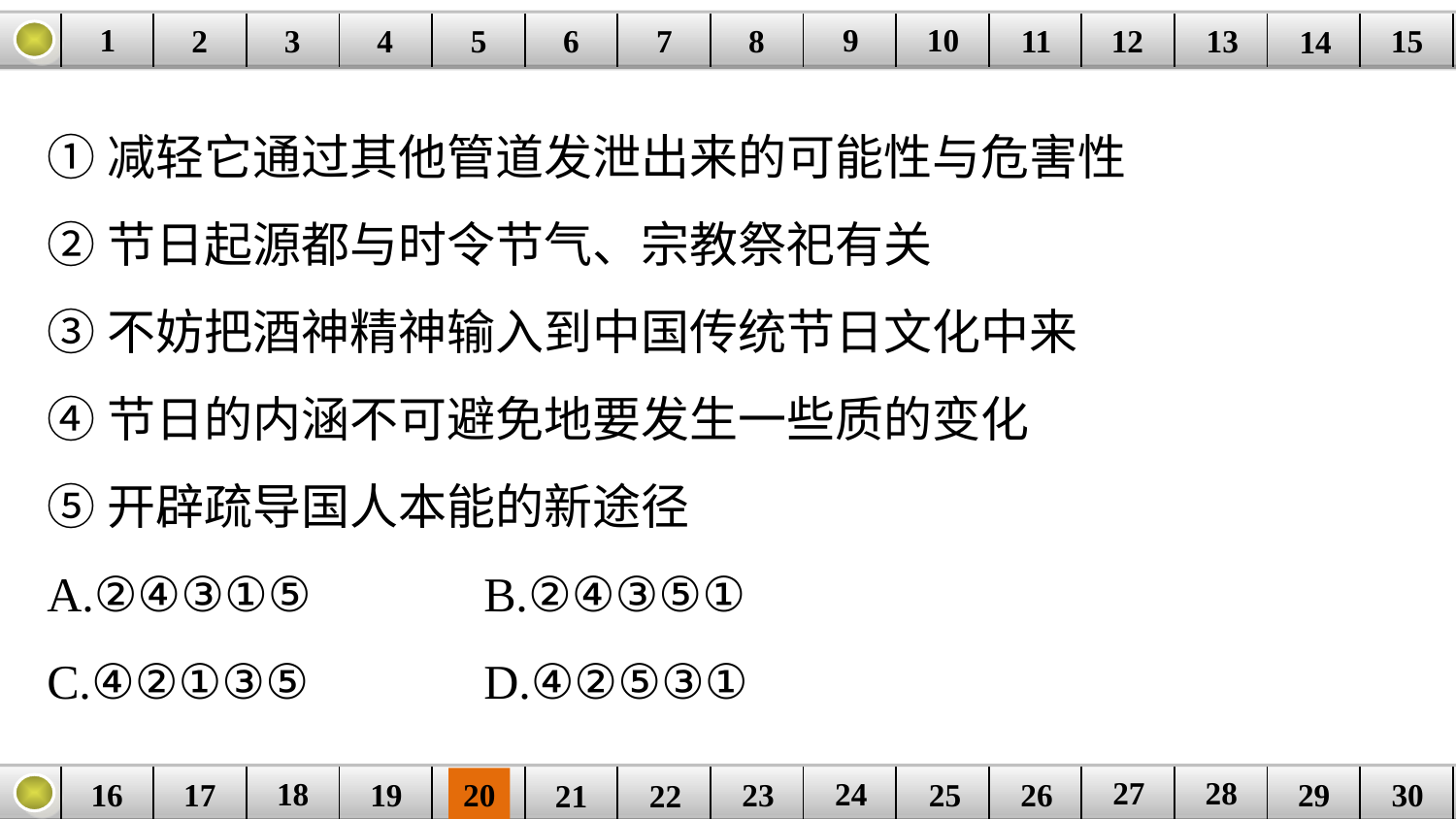

9
10
1
3
4
5
6
8
11
2
12
15
|  |  |  |  |  |  |  |  |  |  |  |  |  |  |  |
| --- | --- | --- | --- | --- | --- | --- | --- | --- | --- | --- | --- | --- | --- | --- |
7
13
14

①减轻它通过其他管道发泄出来的可能性与危害性
②节日起源都与时令节气、宗教祭祀有关
③不妨把酒神精神输入到中国传统节日文化中来
④节日的内涵不可避免地要发生一些质的变化
⑤开辟疏导国人本能的新途径
A.②④③①⑤  		B.②④③⑤①
C.④②①③⑤  		D.④②⑤③①

27
28
18
24
16
25
26
30
|  |  |  |  |  |  |  |  |  |  |  |  |  |  |  |
| --- | --- | --- | --- | --- | --- | --- | --- | --- | --- | --- | --- | --- | --- | --- |
23
17
19
20
29
21
22